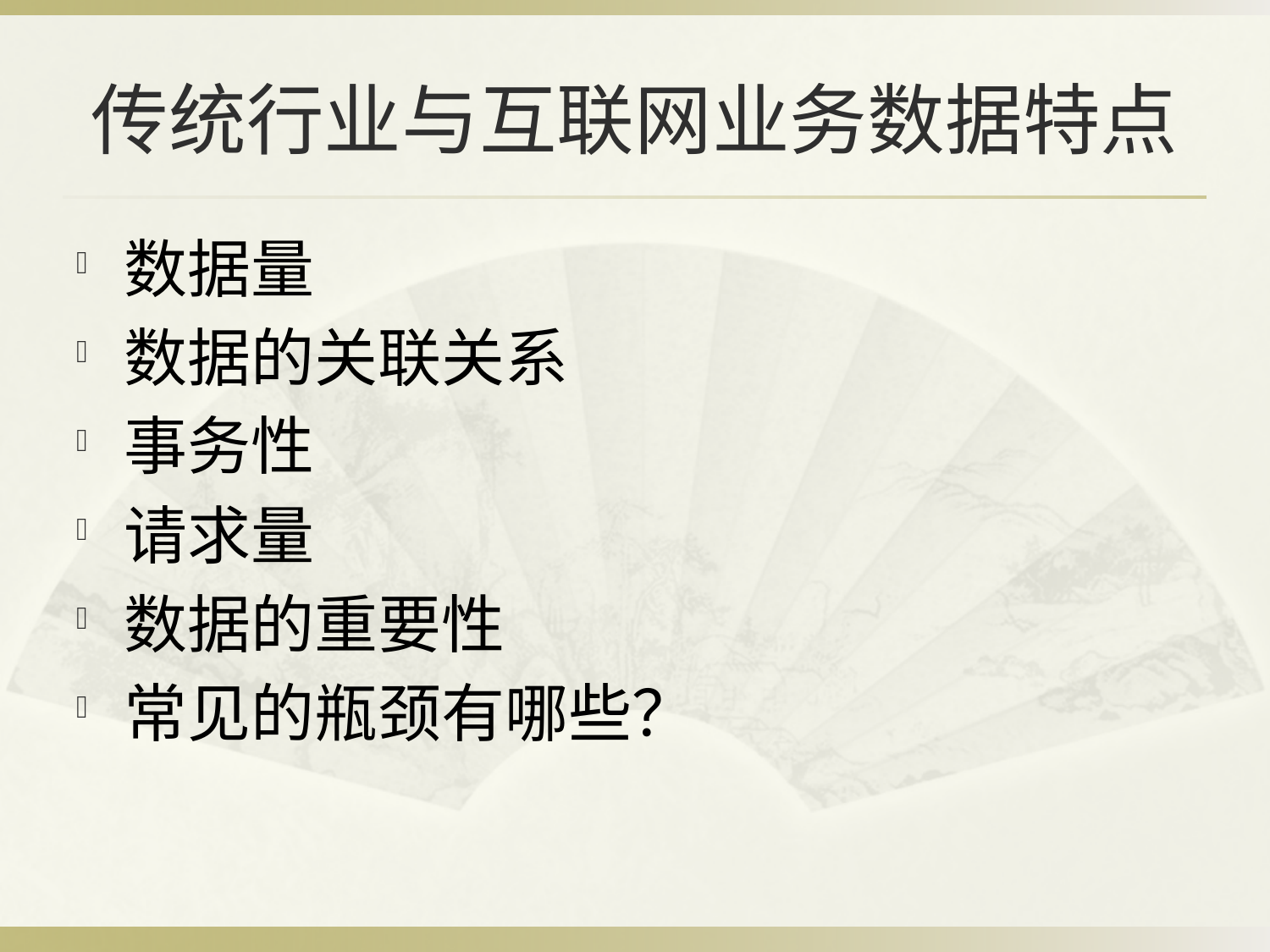

# 传统行业与互联网业务数据特点
数据量
数据的关联关系
事务性
请求量
数据的重要性
常见的瓶颈有哪些？